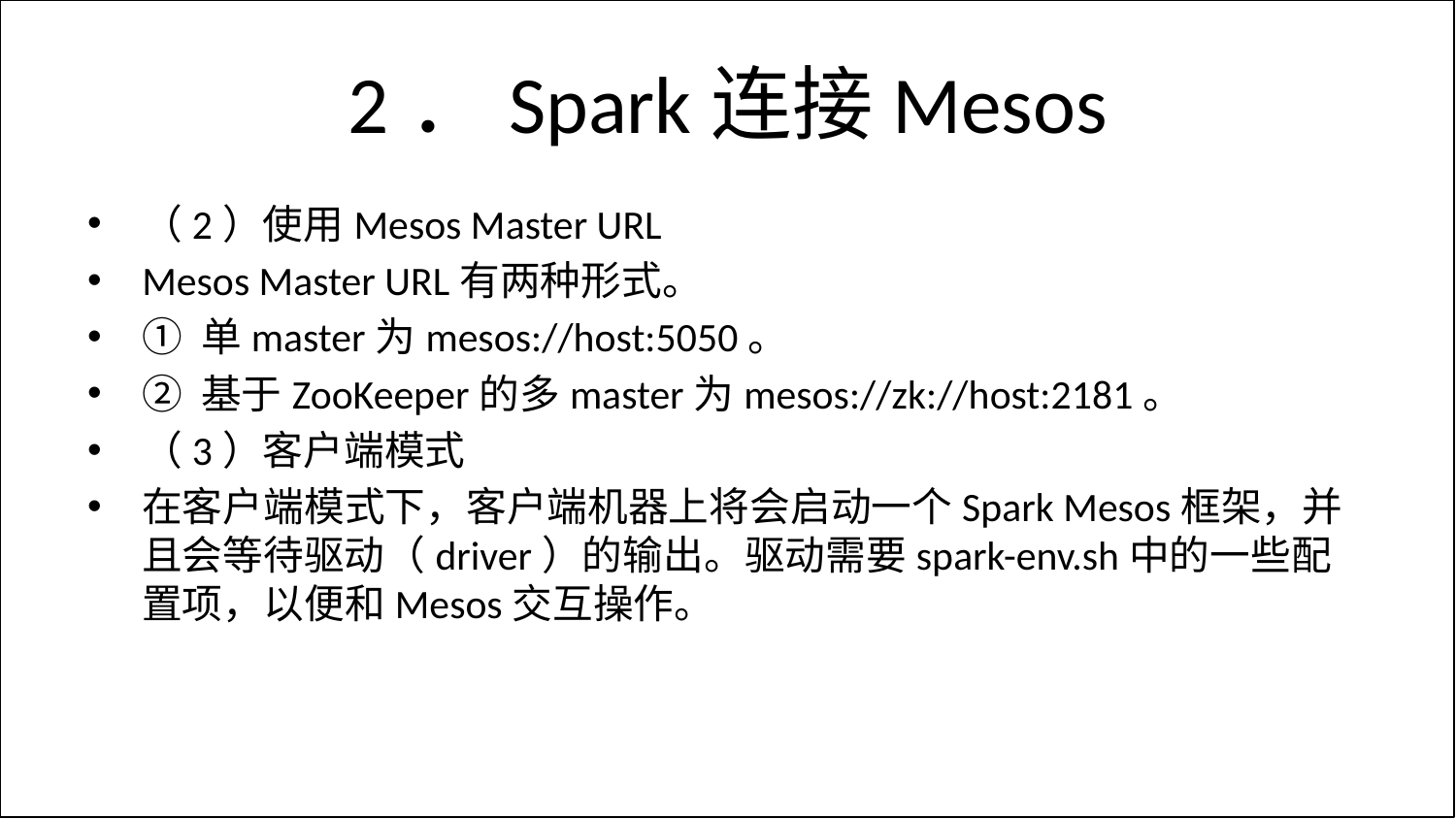

# 2．Spark连接Mesos
（2）使用Mesos Master URL
Mesos Master URL有两种形式。
① 单master为mesos://host:5050。
② 基于ZooKeeper的多master为mesos://zk://host:2181。
（3）客户端模式
在客户端模式下，客户端机器上将会启动一个Spark Mesos框架，并且会等待驱动（driver）的输出。驱动需要spark-env.sh中的一些配置项，以便和Mesos交互操作。